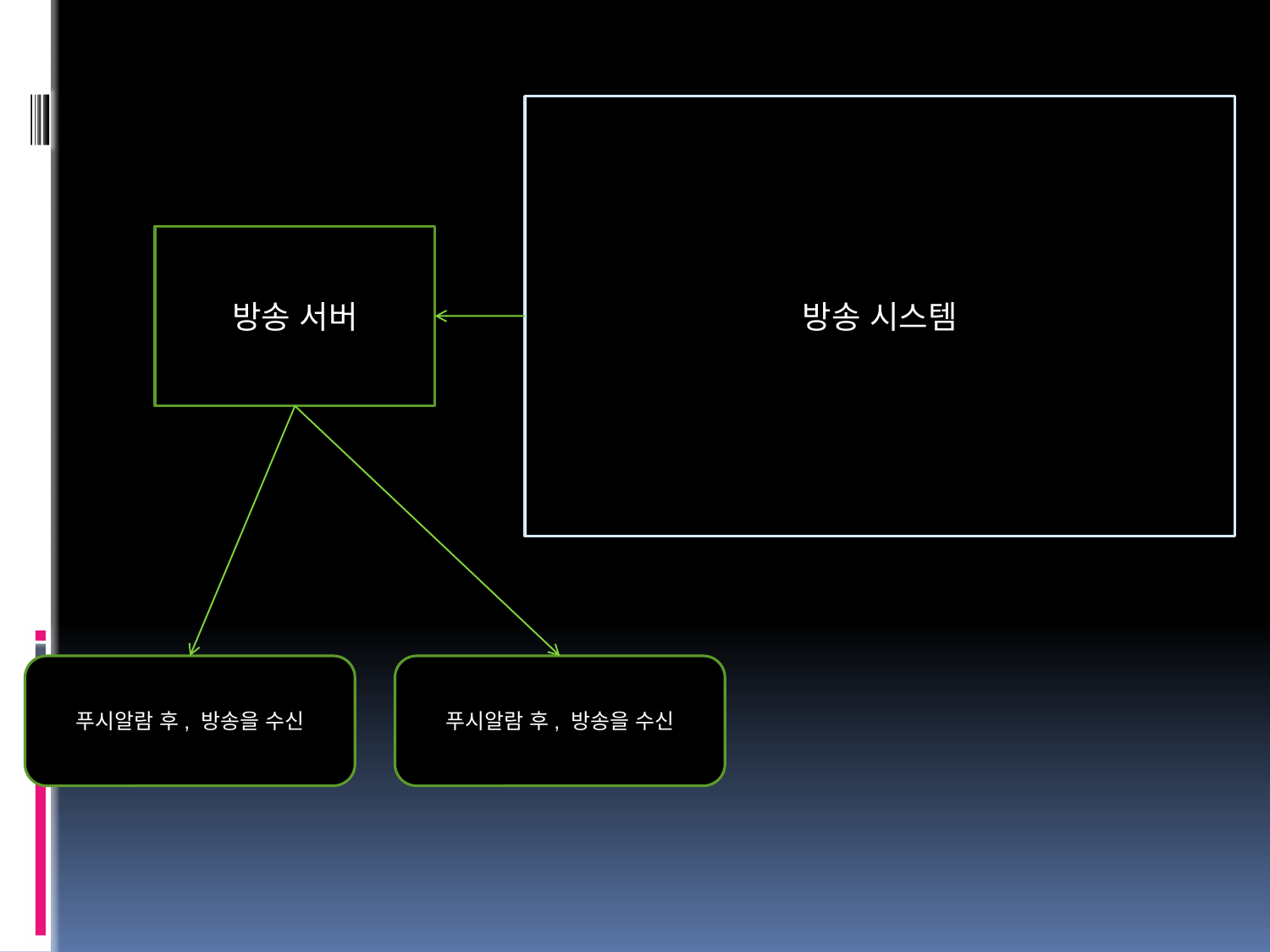

방송 시스템
방송 서버
푸시알람 후, 방송을 수신
푸시알람 후, 방송을 수신